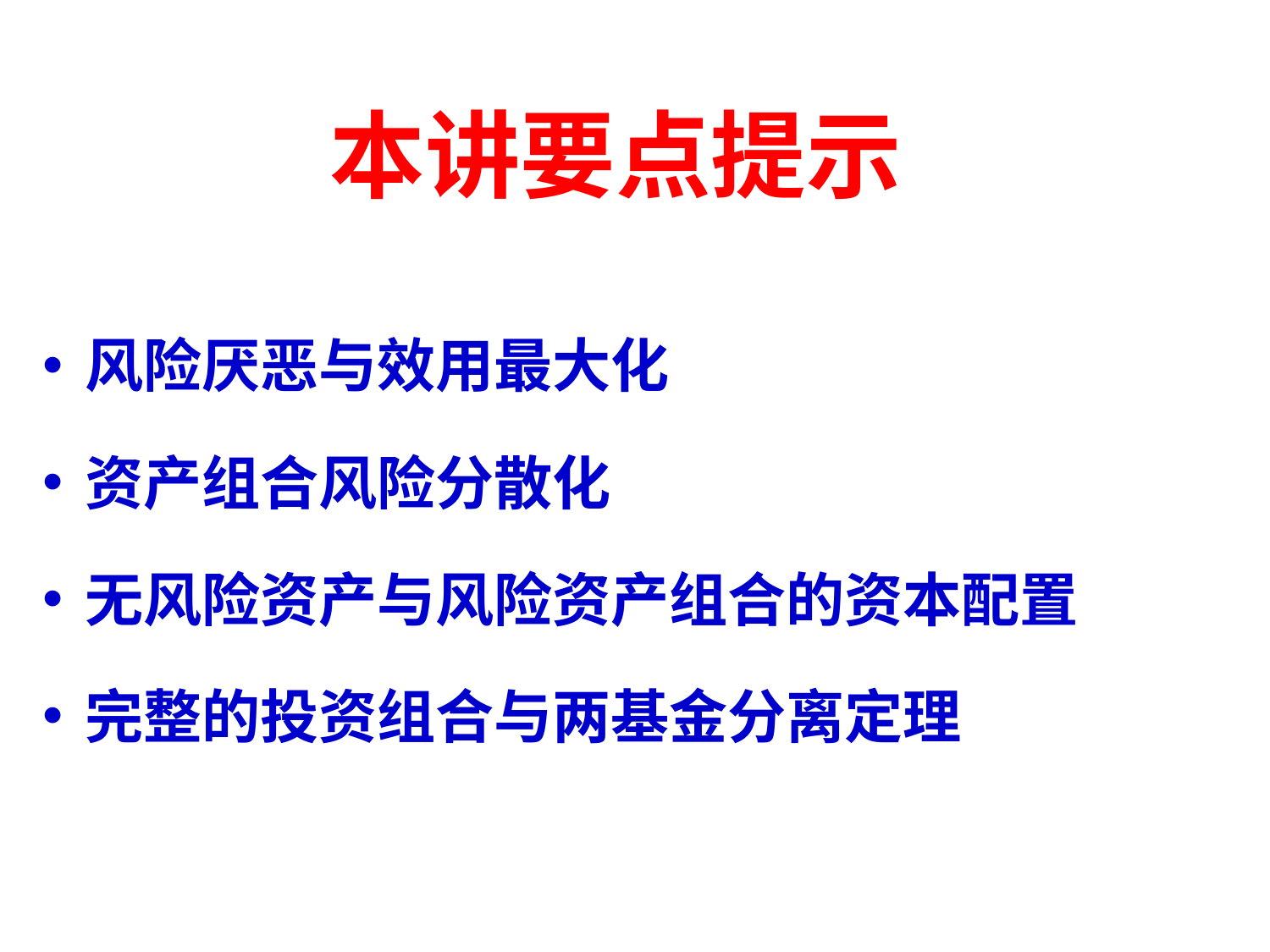

本讲要点提示
风险厌恶与效用最大化
资产组合风险分散化
无风险资产与风险资产组合的资本配置
完整的投资组合与两基金分离定理
2